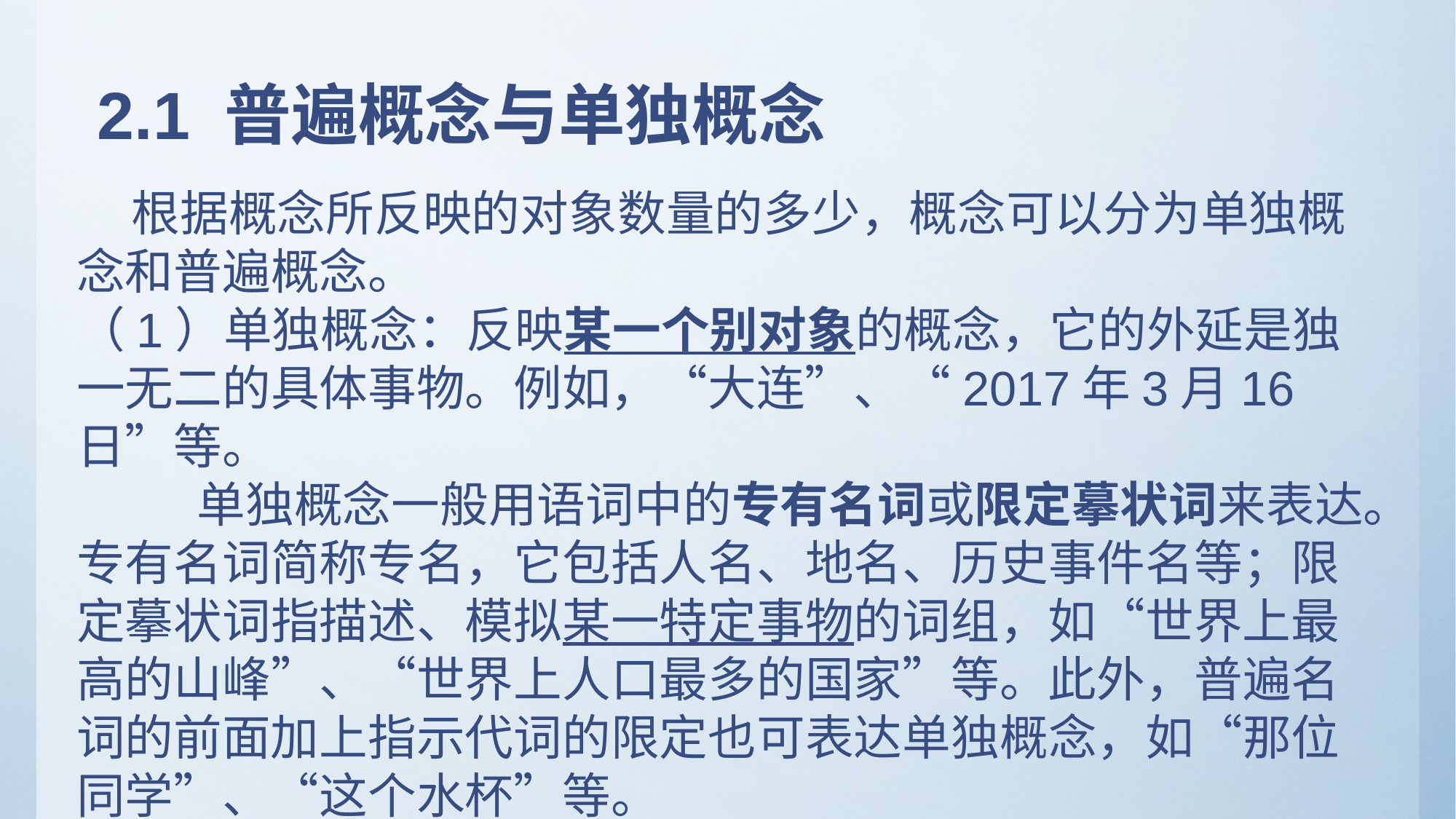

# 2.1 普遍概念与单独概念
    根据概念所反映的对象数量的多少，概念可以分为单独概念和普遍概念。
（1）单独概念：反映某一个别对象的概念，它的外延是独一无二的具体事物。例如，“大连”、“2017年3月16日”等。
          单独概念一般用语词中的专有名词或限定摹状词来表达。专有名词简称专名，它包括人名、地名、历史事件名等；限定摹状词指描述、模拟某一特定事物的词组，如“世界上最高的山峰”、“世界上人口最多的国家”等。此外，普遍名词的前面加上指示代词的限定也可表达单独概念，如“那位同学”、“这个水杯”等。